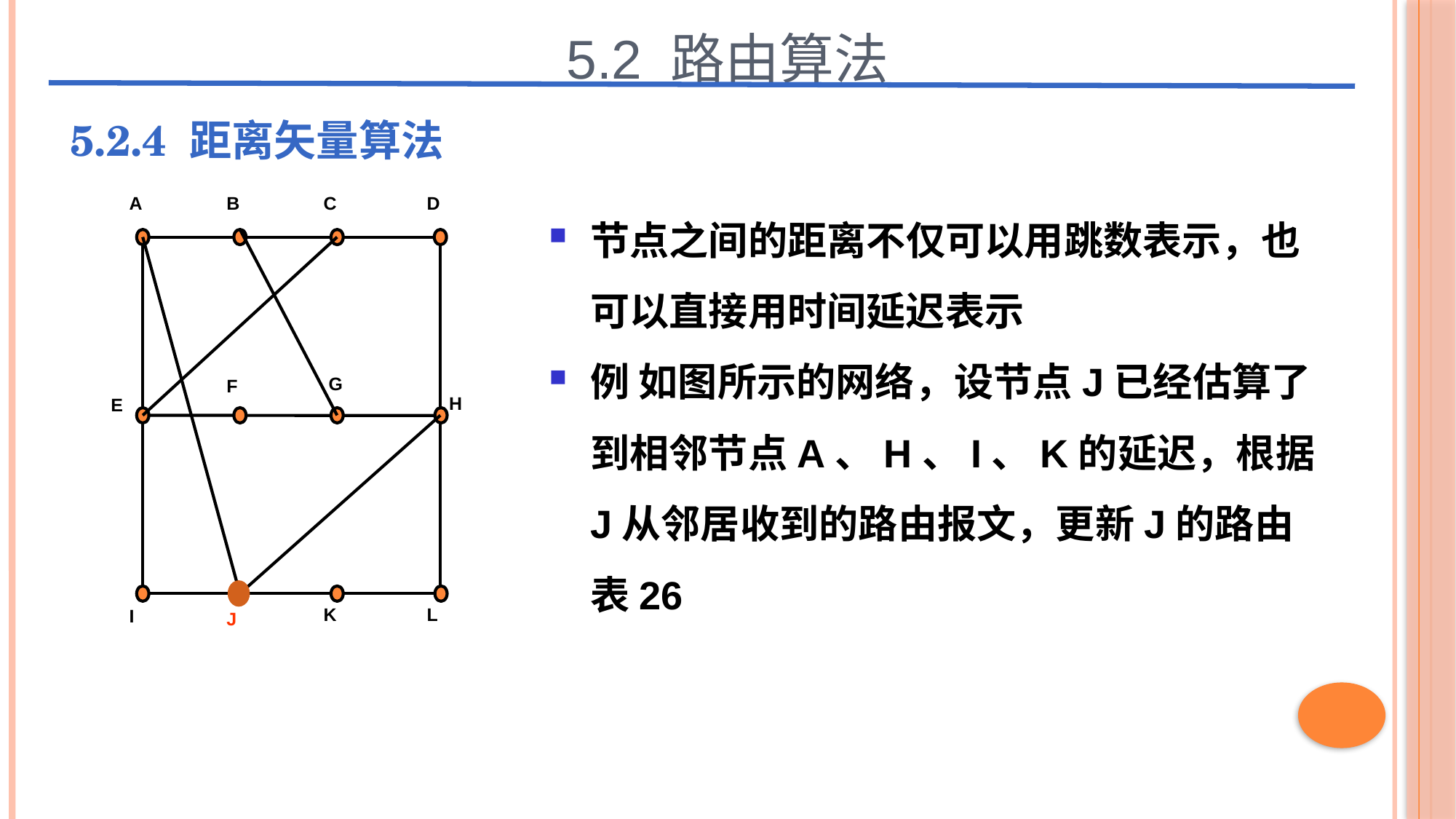

5.2 路由算法
5.2.4 距离矢量算法
节点之间的距离不仅可以用跳数表示，也可以直接用时间延迟表示
例 如图所示的网络，设节点J已经估算了到相邻节点A、H、I、K的延迟，根据J从邻居收到的路由报文，更新J的路由表26
A
B
C
D

G
F
H
E

K
L
I
J